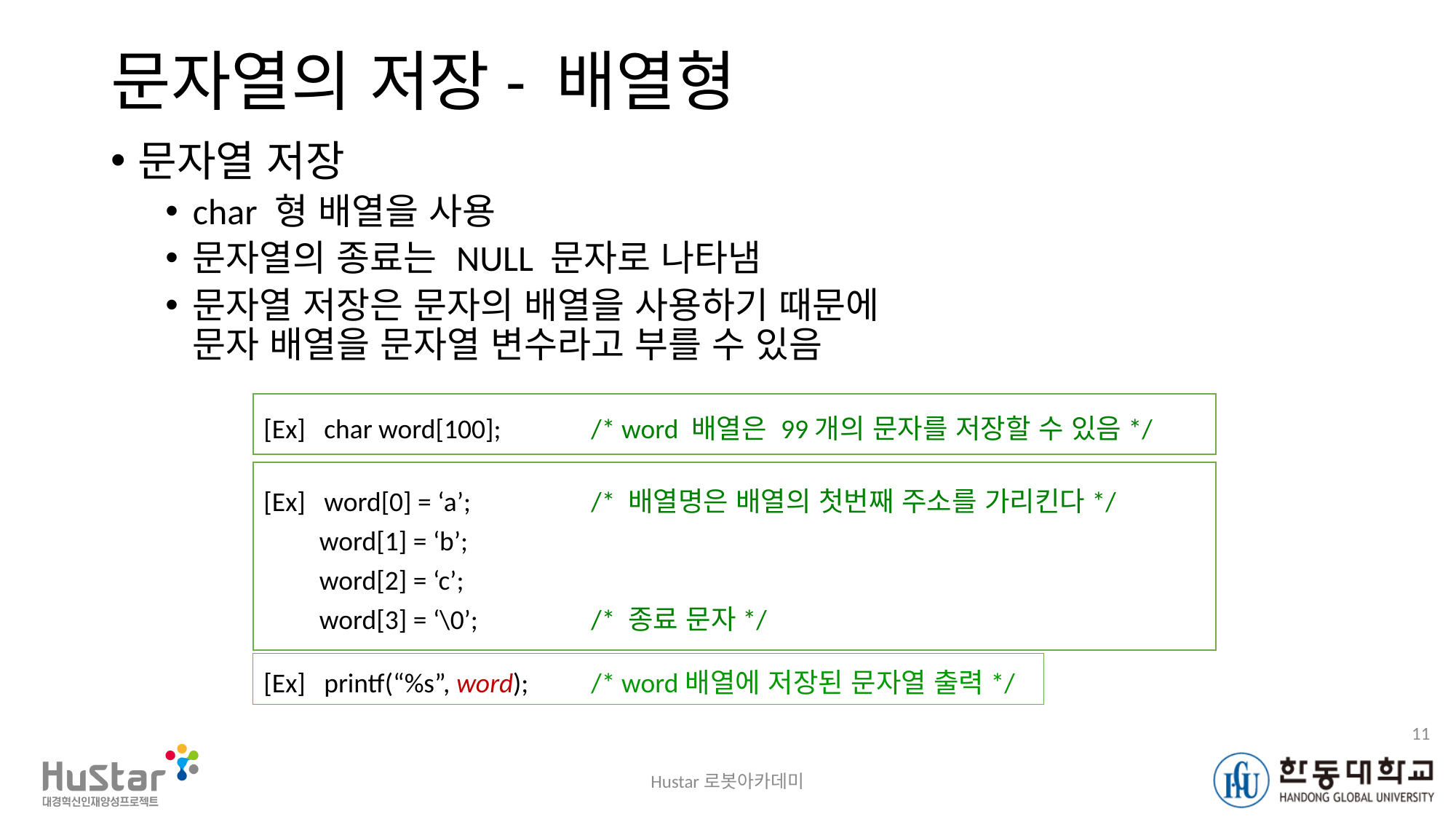

# 문자열의 저장- 배열형
문자열 저장
char 형 배열을 사용
문자열의 종료는 NULL 문자로 나타냄
문자열 저장은 문자의 배열을 사용하기 때문에
문자 배열을 문자열 변수라고 부를 수 있음

[Ex]   char word[100];  	/* word 배열은 99개의 문자를 저장할 수 있음*/
[Ex]   word[0] = ‘a’;		/* 배열명은 배열의 첫번째 주소를 가리킨다*/
         word[1] = ‘b’;
         word[2] = ‘c’;
         word[3] = ‘\0’;            	/* 종료 문자*/
[Ex]   printf(“%s”, word);     	/* word배열에 저장된 문자열 출력*/
11
Hustar로봇아카데미